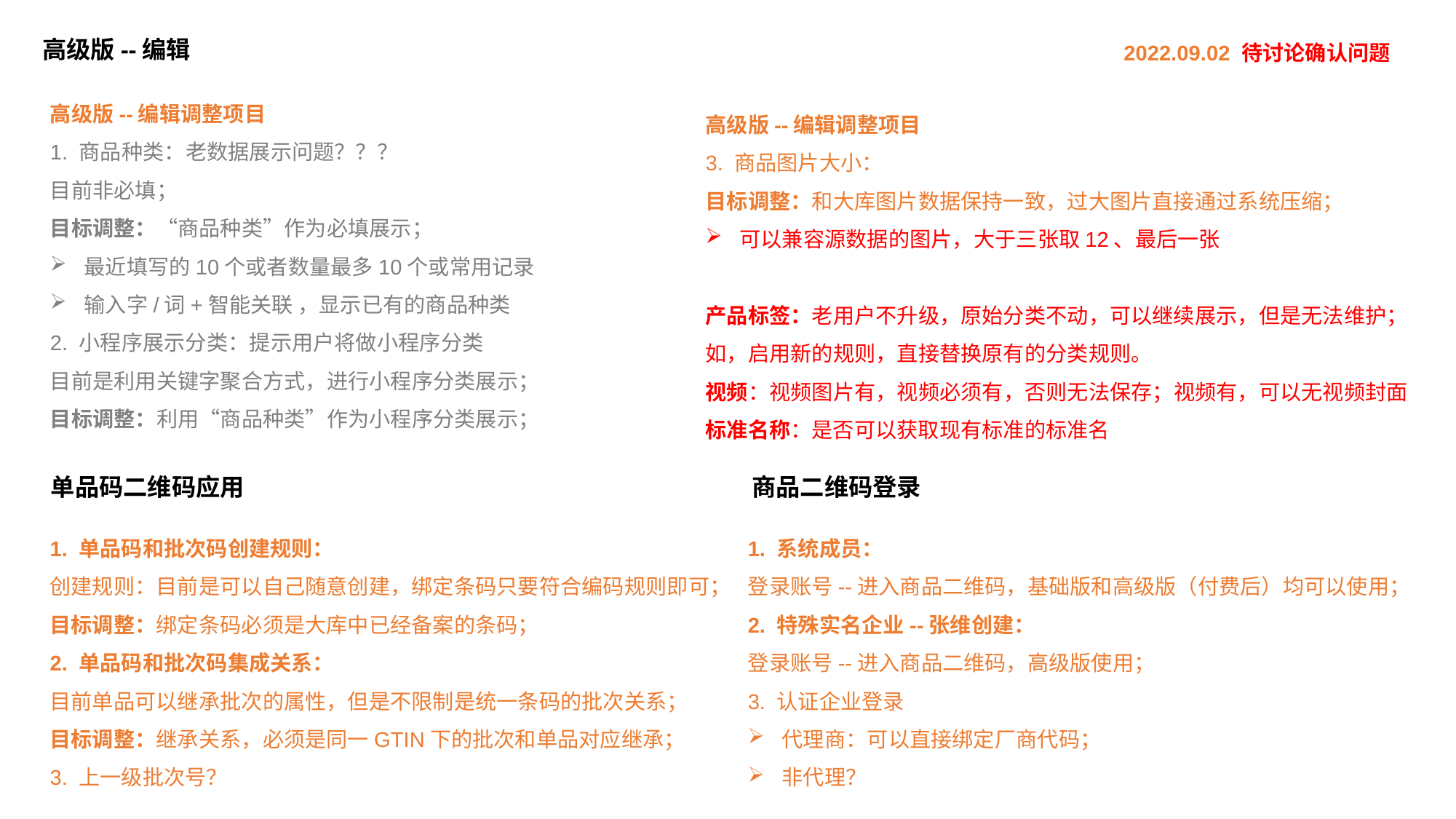

高级版--编辑
2022.09.02 待讨论确认问题
高级版--编辑调整项目
1. 商品种类：老数据展示问题？？？
目前非必填；
目标调整：“商品种类”作为必填展示；
最近填写的10个或者数量最多10个或常用记录
输入字/词+智能关联 ，显示已有的商品种类
2. 小程序展示分类：提示用户将做小程序分类
目前是利用关键字聚合方式，进行小程序分类展示；
目标调整：利用“商品种类”作为小程序分类展示；
高级版--编辑调整项目
3. 商品图片大小：
目标调整：和大库图片数据保持一致，过大图片直接通过系统压缩；
可以兼容源数据的图片，大于三张取12、最后一张

产品标签：老用户不升级，原始分类不动，可以继续展示，但是无法维护；
如，启用新的规则，直接替换原有的分类规则。
视频：视频图片有，视频必须有，否则无法保存；视频有，可以无视频封面
标准名称：是否可以获取现有标准的标准名
单品码二维码应用
商品二维码登录
1. 单品码和批次码创建规则：
创建规则：目前是可以自己随意创建，绑定条码只要符合编码规则即可；
目标调整：绑定条码必须是大库中已经备案的条码；
2. 单品码和批次码集成关系：
目前单品可以继承批次的属性，但是不限制是统一条码的批次关系；
目标调整：继承关系，必须是同一GTIN下的批次和单品对应继承；
3. 上一级批次号？
1. 系统成员：
登录账号--进入商品二维码，基础版和高级版（付费后）均可以使用；
2. 特殊实名企业--张维创建：
登录账号--进入商品二维码，高级版使用；
3. 认证企业登录
代理商：可以直接绑定厂商代码；
非代理？